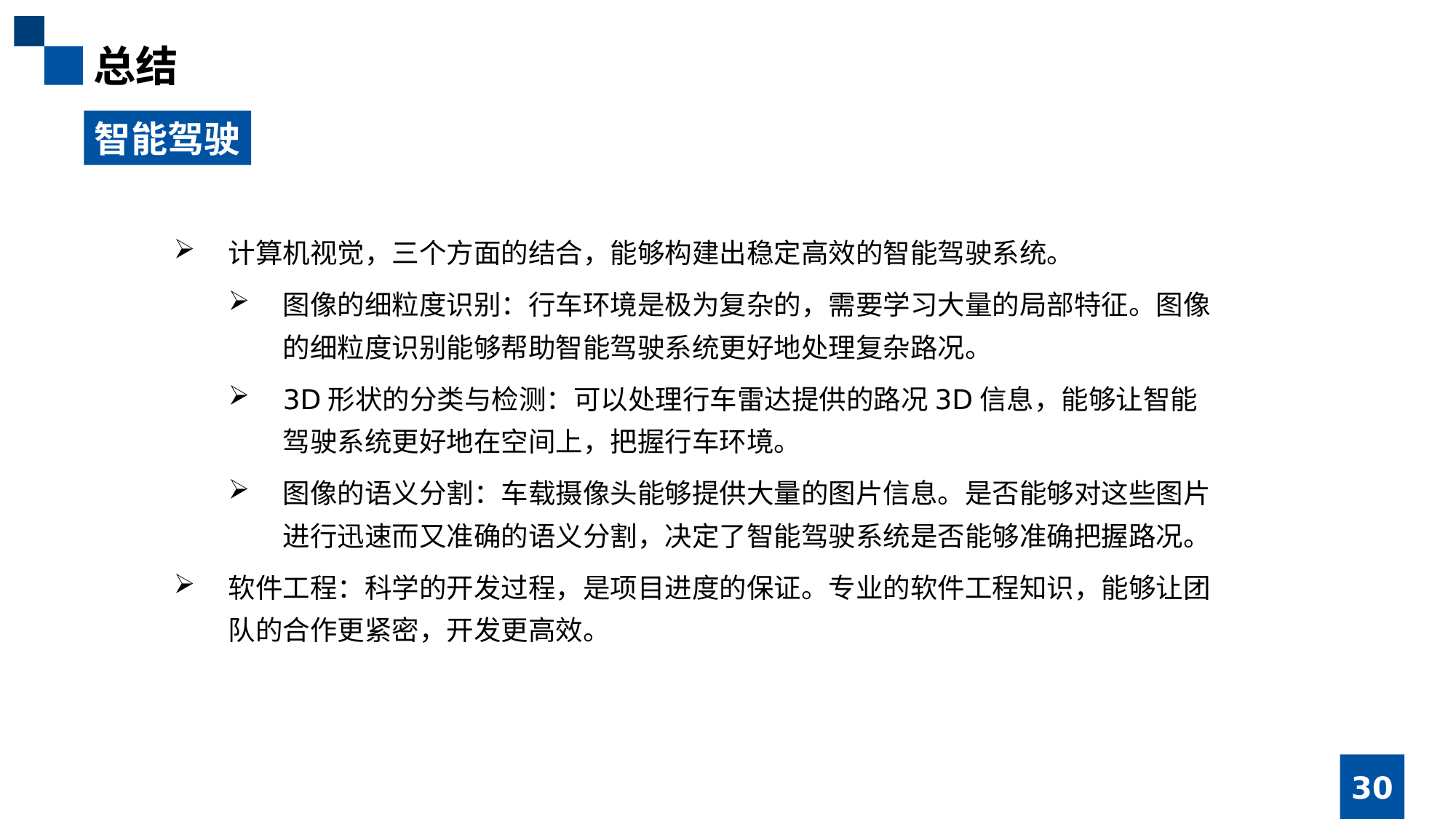

总结
智能驾驶
计算机视觉，三个方面的结合，能够构建出稳定高效的智能驾驶系统。
图像的细粒度识别：行车环境是极为复杂的，需要学习大量的局部特征。图像的细粒度识别能够帮助智能驾驶系统更好地处理复杂路况。
3D形状的分类与检测：可以处理行车雷达提供的路况3D信息，能够让智能驾驶系统更好地在空间上，把握行车环境。
图像的语义分割：车载摄像头能够提供大量的图片信息。是否能够对这些图片进行迅速而又准确的语义分割，决定了智能驾驶系统是否能够准确把握路况。
软件工程：科学的开发过程，是项目进度的保证。专业的软件工程知识，能够让团队的合作更紧密，开发更高效。
30